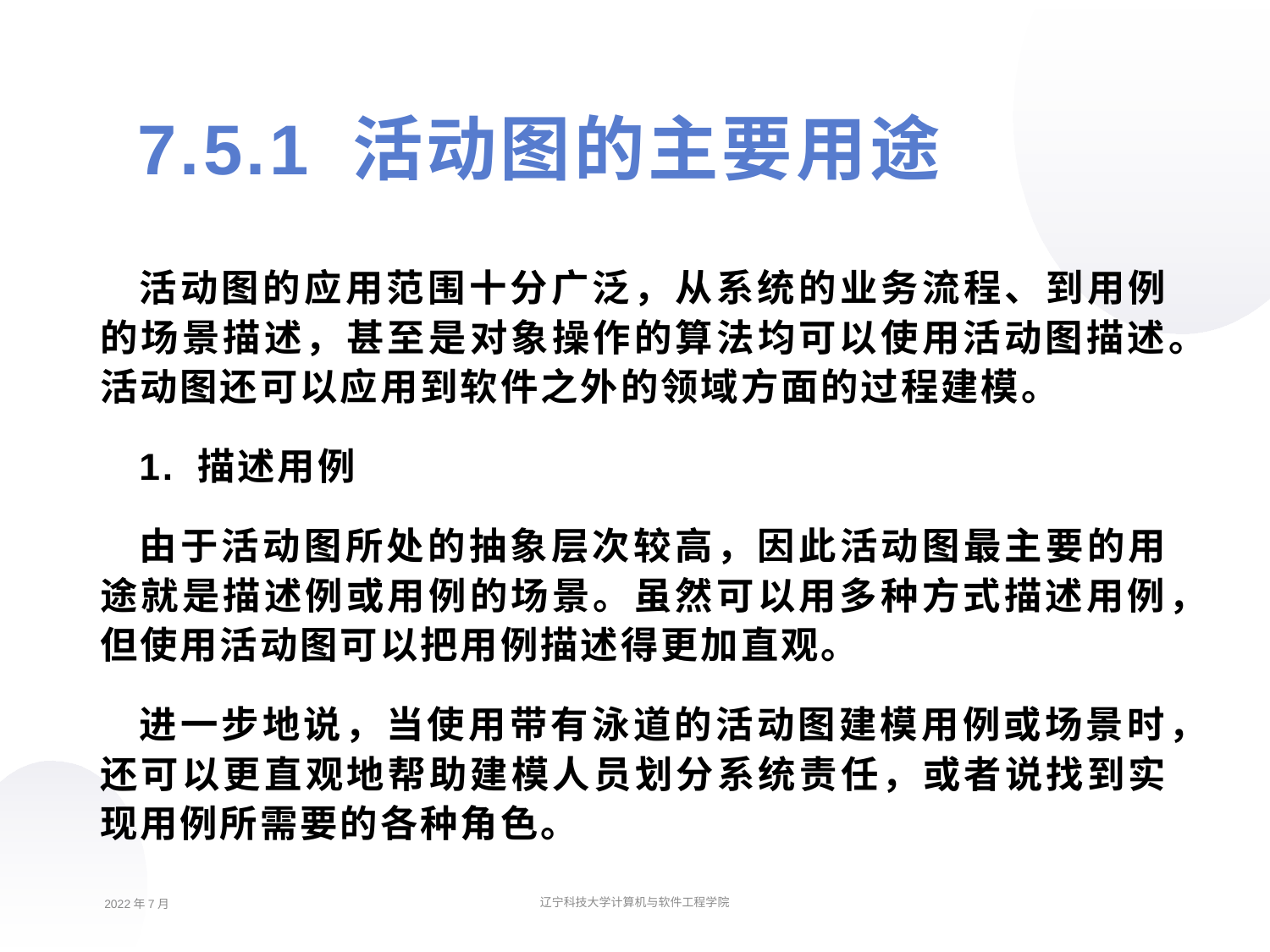

7.5.1 活动图的主要用途
活动图的应用范围十分广泛，从系统的业务流程、到用例的场景描述，甚至是对象操作的算法均可以使用活动图描述。活动图还可以应用到软件之外的领域方面的过程建模。
1. 描述用例
由于活动图所处的抽象层次较高，因此活动图最主要的用途就是描述例或用例的场景。虽然可以用多种方式描述用例，但使用活动图可以把用例描述得更加直观。
进一步地说，当使用带有泳道的活动图建模用例或场景时，还可以更直观地帮助建模人员划分系统责任，或者说找到实现用例所需要的各种角色。

2022年7月
辽宁科技大学计算机与软件工程学院
106